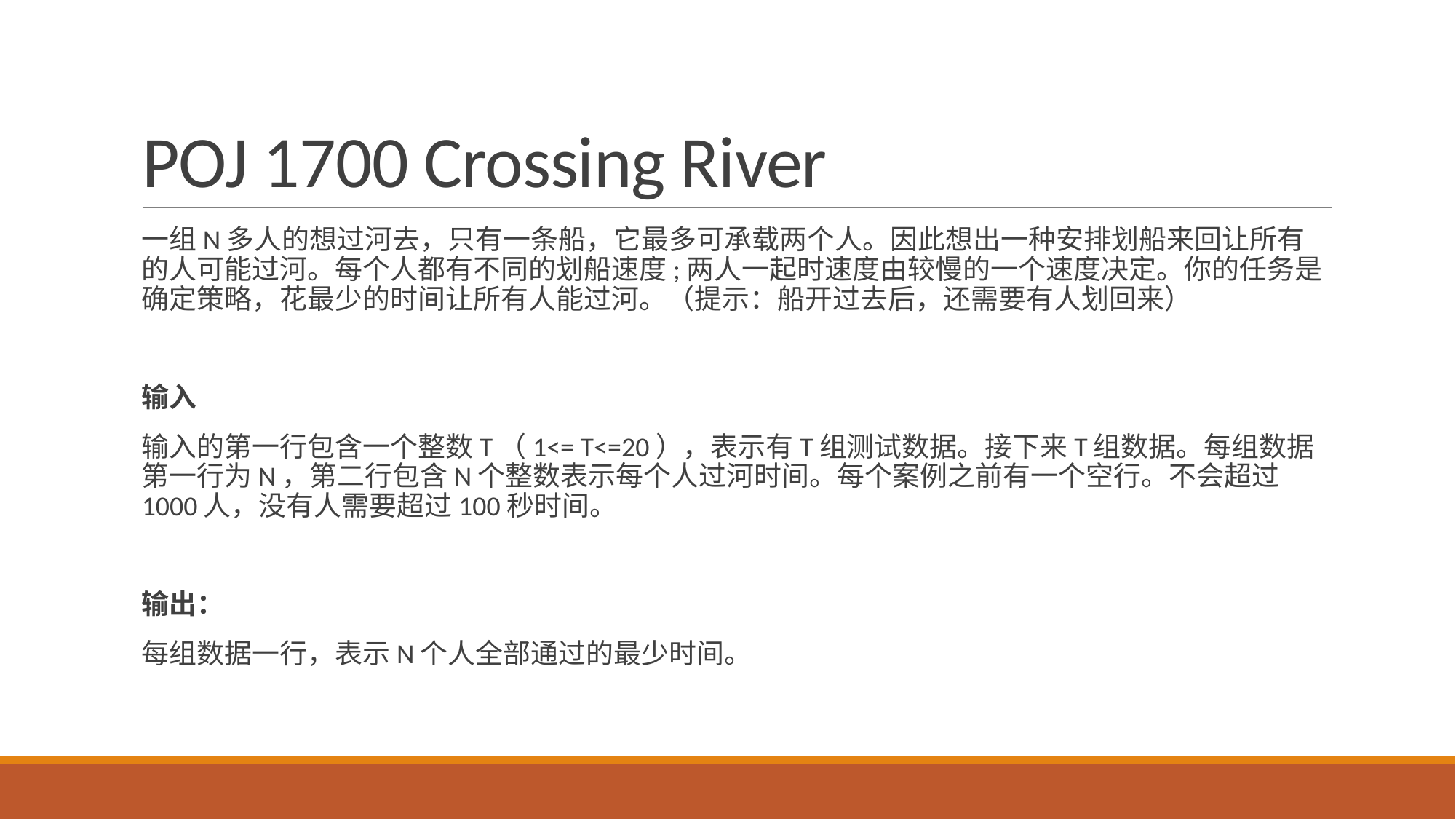

# POJ 1700 Crossing River
一组N多人的想过河去，只有一条船，它最多可承载两个人。因此想出一种安排划船来回让所有的人可能过河。每个人都有不同的划船速度;两人一起时速度由较慢的一个速度决定。你的任务是确定策略，花最少的时间让所有人能过河。（提示：船开过去后，还需要有人划回来）

输入
输入的第一行包含一个整数T（1<= T<=20），表示有T组测试数据。接下来T组数据。每组数据第一行为N，第二行包含N个整数表示每个人过河时间。每个案例之前有一个空行。不会超过1000人，没有人需要超过100秒时间。

输出：
每组数据一行，表示N个人全部通过的最少时间。